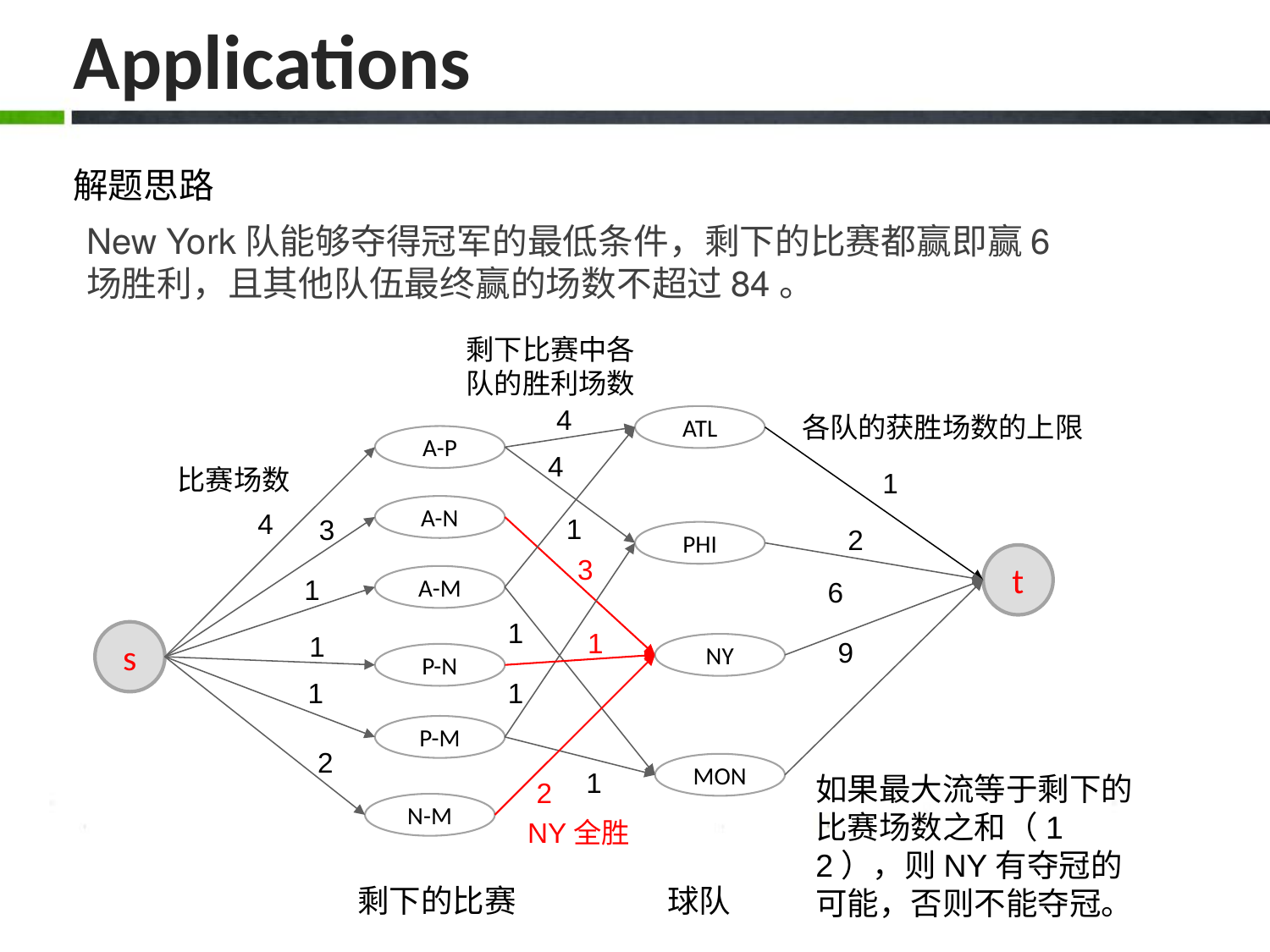

Applications
解题思路

New York队能够夺得冠军的最低条件，剩下的比赛都赢即赢6场胜利，且其他队伍最终赢的场数不超过84。
剩下比赛中各队的胜利场数
4
各队的获胜场数的上限
ATL
A-P
4
比赛场数
1
A-N
4
1
3
2
PHI
t
3
1
A-M
6
1
1
s
1
9
NY
P-N
1
1
P-M
2
MON
1
如果最大流等于剩下的比赛场数之和（12），则NY有夺冠的可能，否则不能夺冠。
2
N-M
NY全胜
剩下的比赛
球队